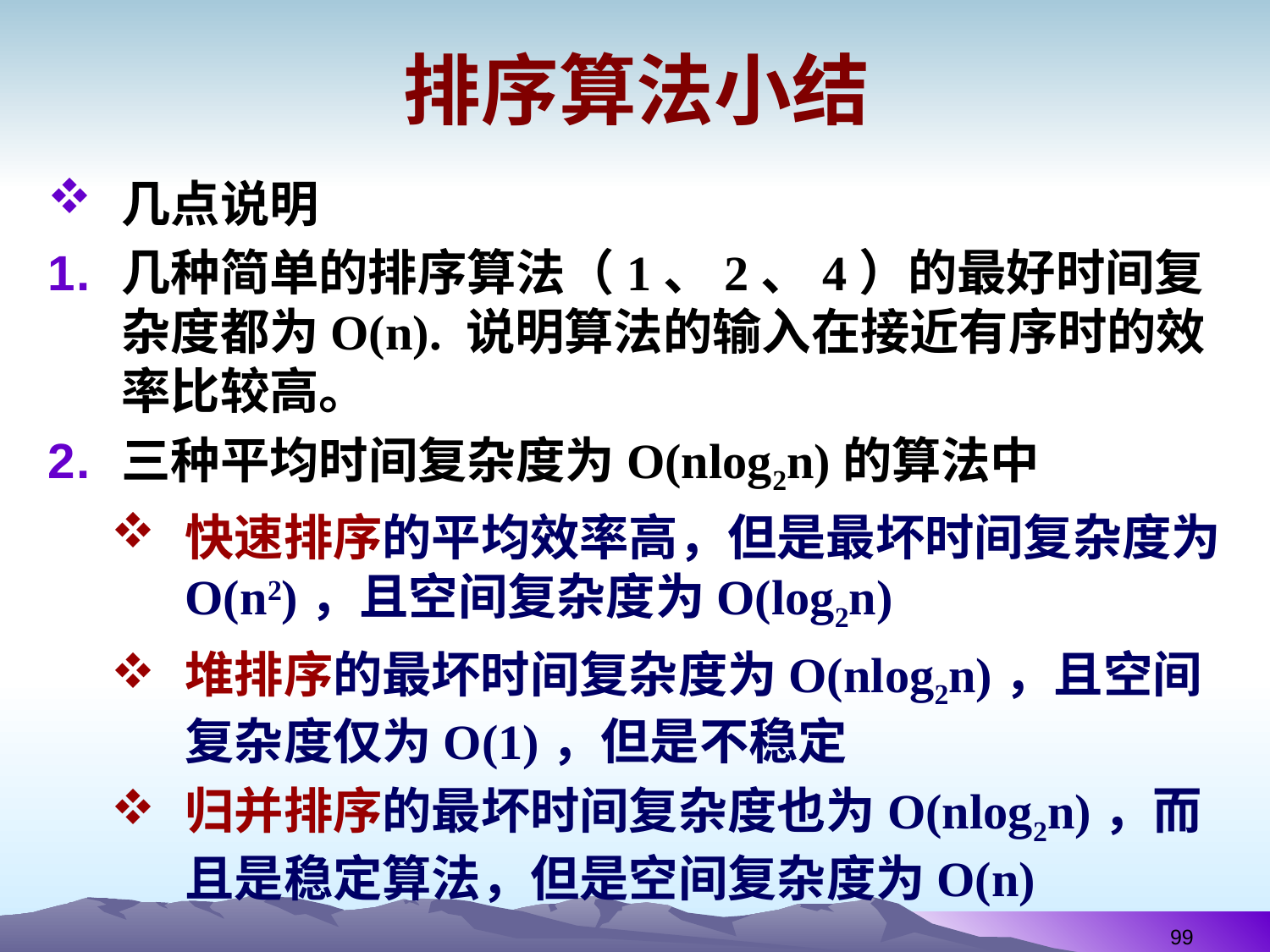

# 排序算法小结
几点说明
几种简单的排序算法（1、2、4）的最好时间复杂度都为O(n). 说明算法的输入在接近有序时的效率比较高。
三种平均时间复杂度为O(nlog2n)的算法中
快速排序的平均效率高，但是最坏时间复杂度为O(n2)，且空间复杂度为O(log2n)
堆排序的最坏时间复杂度为O(nlog2n)，且空间复杂度仅为O(1)，但是不稳定
归并排序的最坏时间复杂度也为O(nlog2n)，而且是稳定算法，但是空间复杂度为O(n)
99